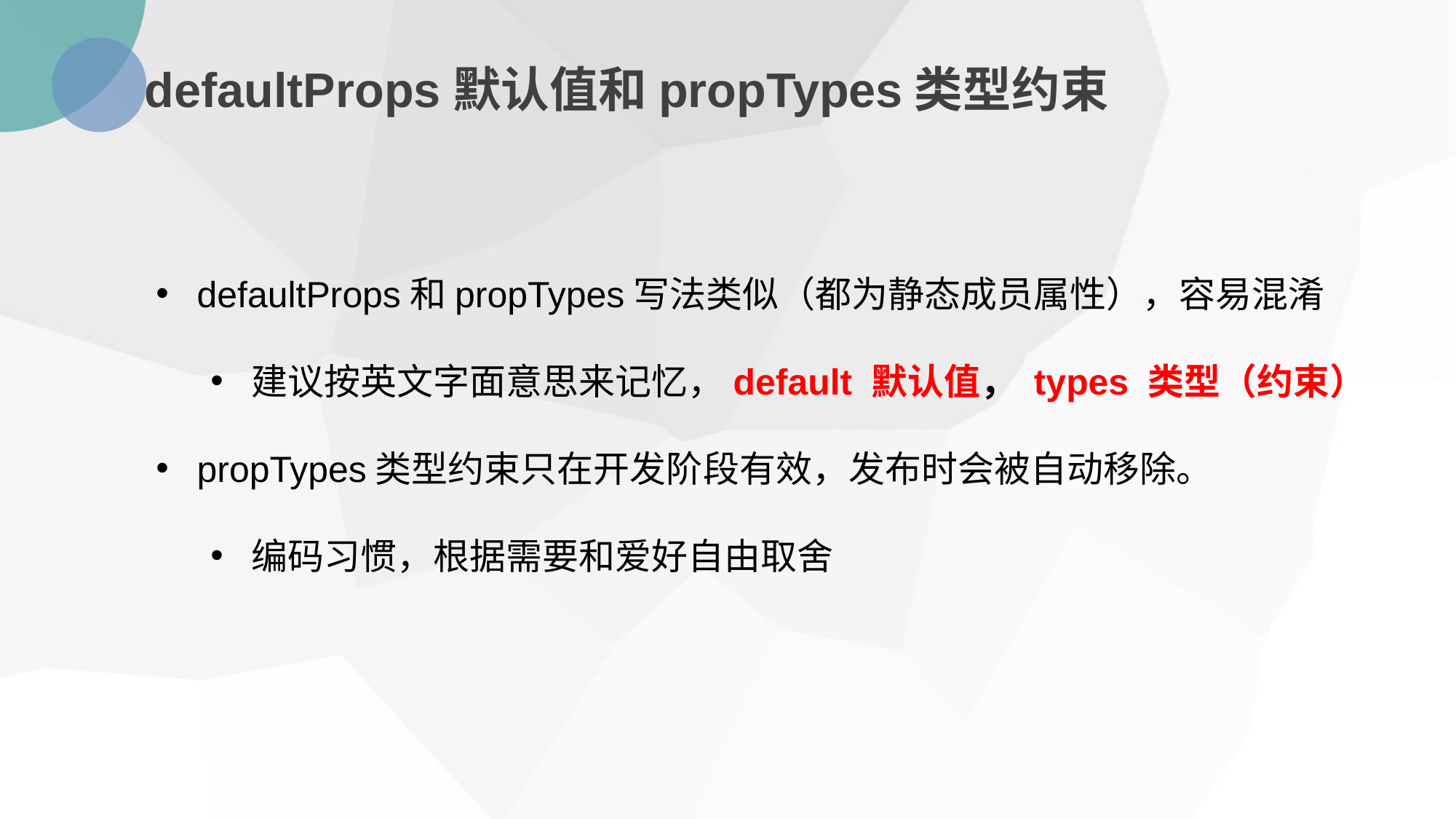

defaultProps默认值和propTypes类型约束
defaultProps和propTypes写法类似（都为静态成员属性），容易混淆
建议按英文字面意思来记忆，default 默认值， types 类型（约束）
propTypes类型约束只在开发阶段有效，发布时会被自动移除。
编码习惯，根据需要和爱好自由取舍